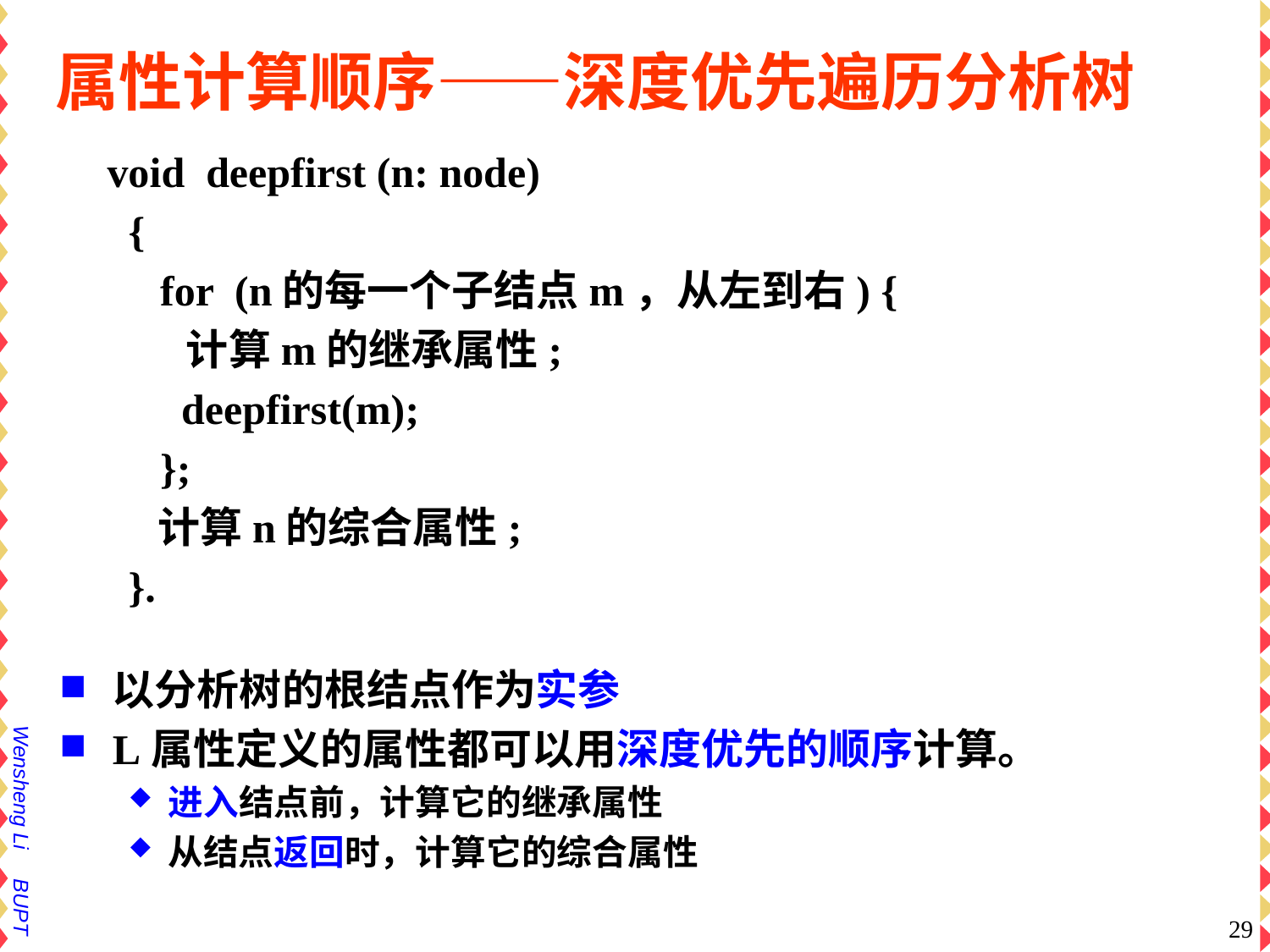

# 属性计算顺序——深度优先遍历分析树
    void  deepfirst (n: node)
{
   for  (n的每一个子结点m，从左到右) {
     计算m的继承属性;
     deepfirst(m);
   };
  计算n的综合属性;
}.

以分析树的根结点作为实参
L属性定义的属性都可以用深度优先的顺序计算。
进入结点前，计算它的继承属性
从结点返回时，计算它的综合属性
29